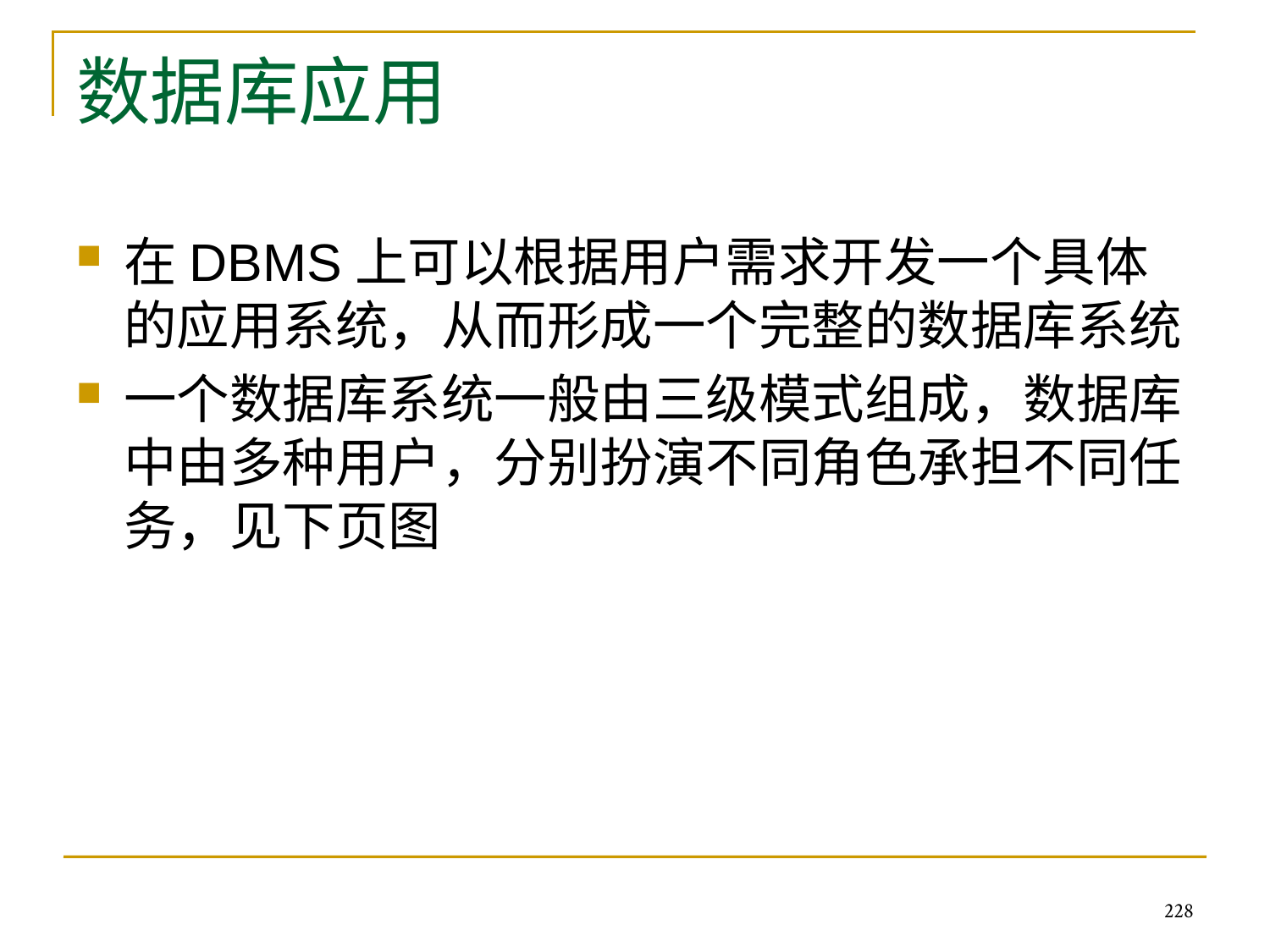

# 数据库应用
在DBMS上可以根据用户需求开发一个具体的应用系统，从而形成一个完整的数据库系统
一个数据库系统一般由三级模式组成，数据库中由多种用户，分别扮演不同角色承担不同任务，见下页图
228